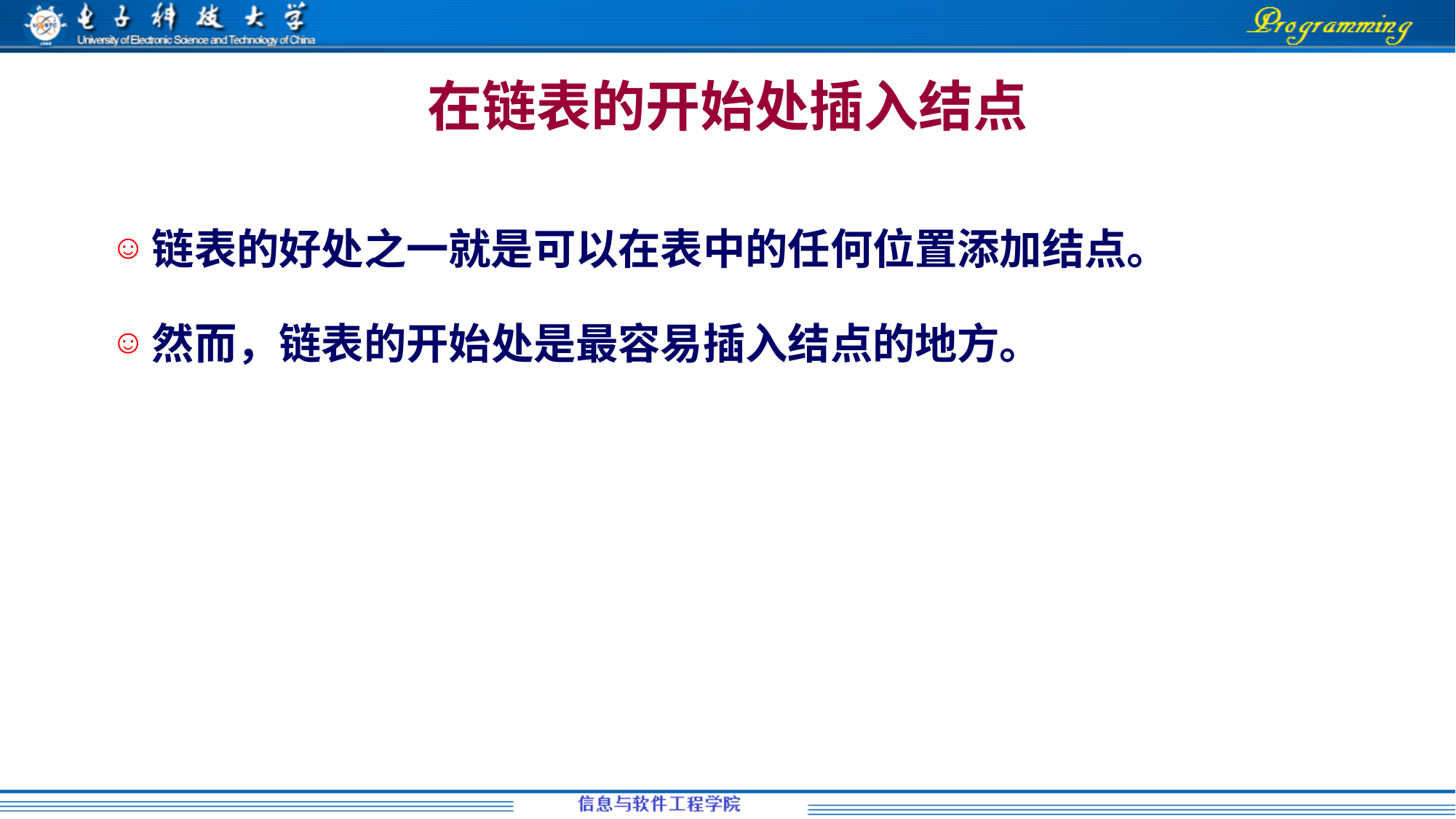

# 在链表的开始处插入结点
链表的好处之一就是可以在表中的任何位置添加结点。
然而，链表的开始处是最容易插入结点的地方。